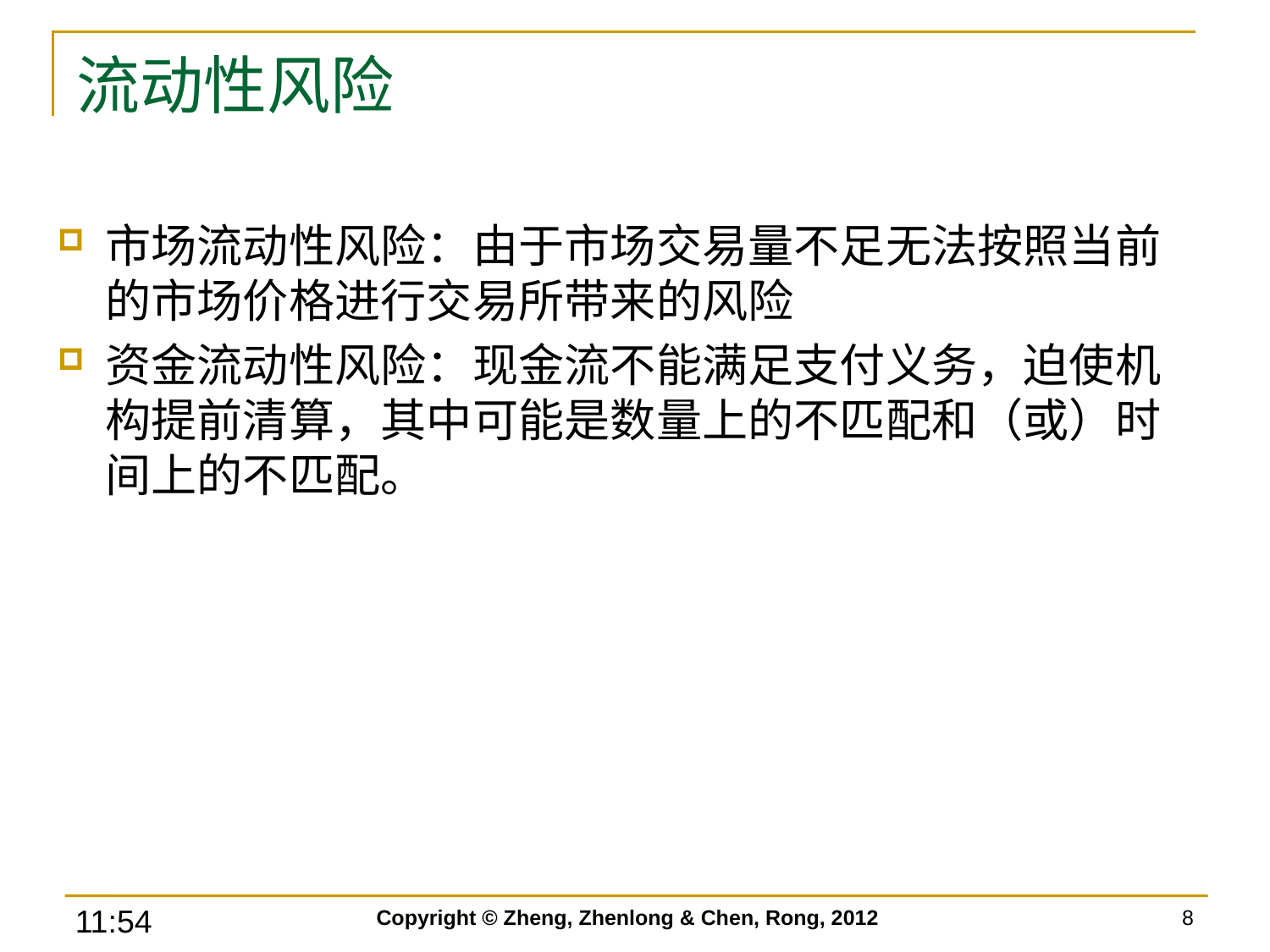

# 流动性风险

市场流动性风险：由于市场交易量不足无法按照当前的市场价格进行交易所带来的风险
资金流动性风险：现金流不能满足支付义务，迫使机构提前清算，其中可能是数量上的不匹配和（或）时间上的不匹配。
Copyright © Zheng, Zhenlong & Chen, Rong, 2012
8